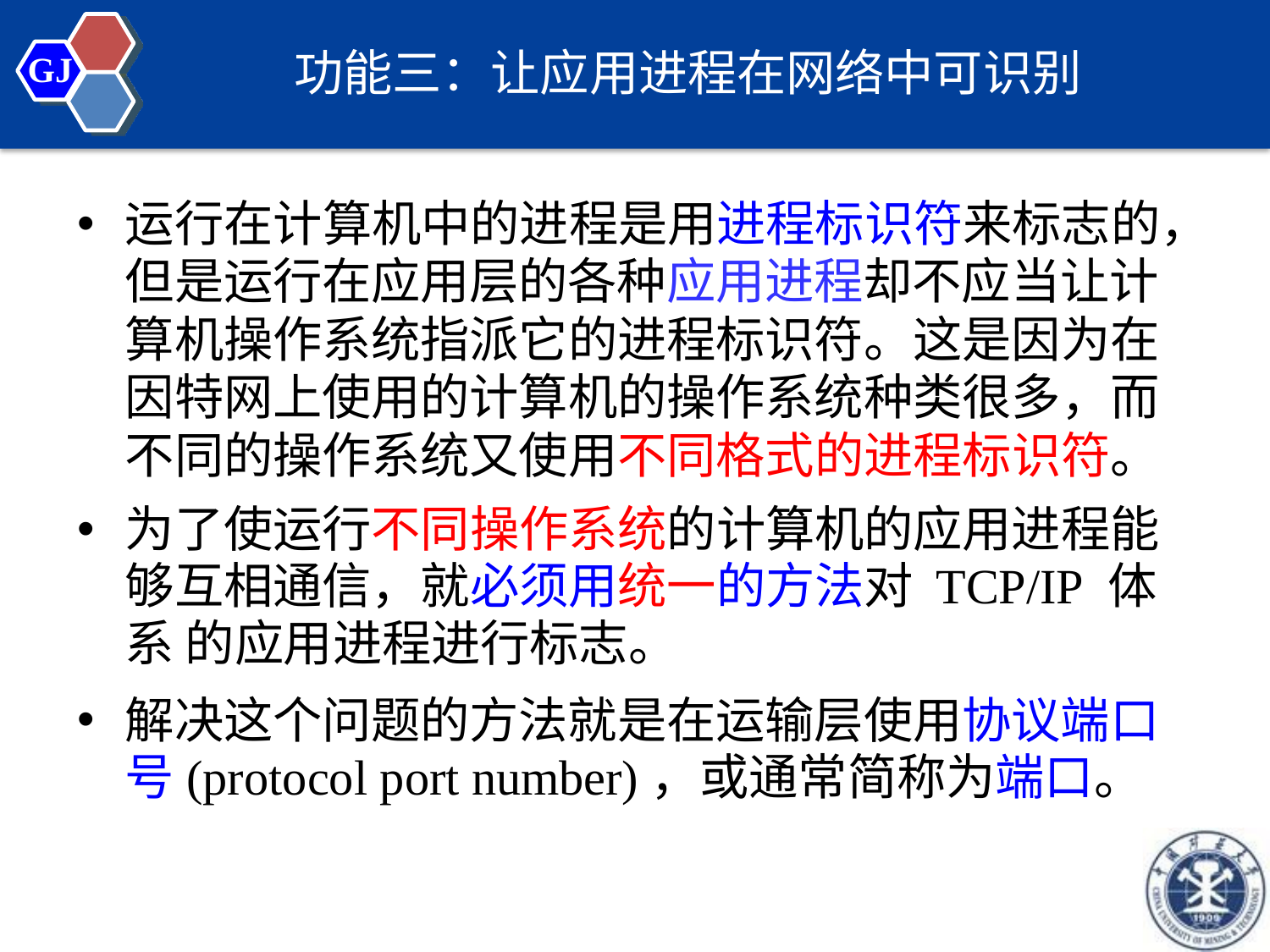

# 功能三：让应用进程在网络中可识别
GJ
运行在计算机中的进程是用进程标识符来标志的， 但是运行在应用层的各种应用进程却不应当让计 算机操作系统指派它的进程标识符。这是因为在 因特网上使用的计算机的操作系统种类很多，而 不同的操作系统又使用不同格式的进程标识符。
为了使运行不同操作系统的计算机的应用进程能 够互相通信，就必须用统一的方法对 TCP/IP 体系 的应用进程进行标志。
解决这个问题的方法就是在运输层使用协议端口 号(protocol port number)，或通常简称为端口。